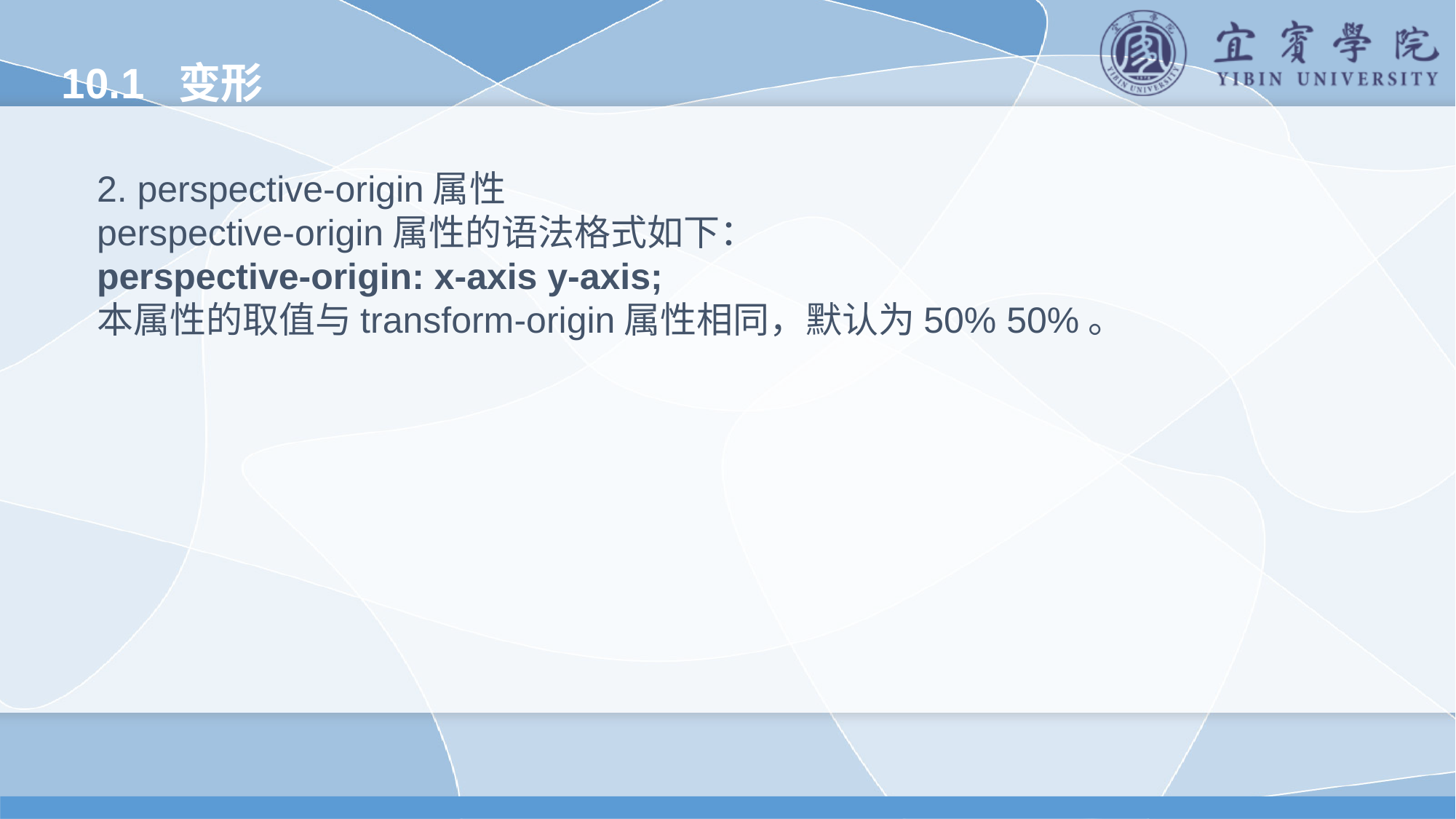

10.1  变形
2. perspective-origin属性
perspective-origin属性的语法格式如下：
perspective-origin: x-axis y-axis;
本属性的取值与transform-origin属性相同，默认为50% 50%。